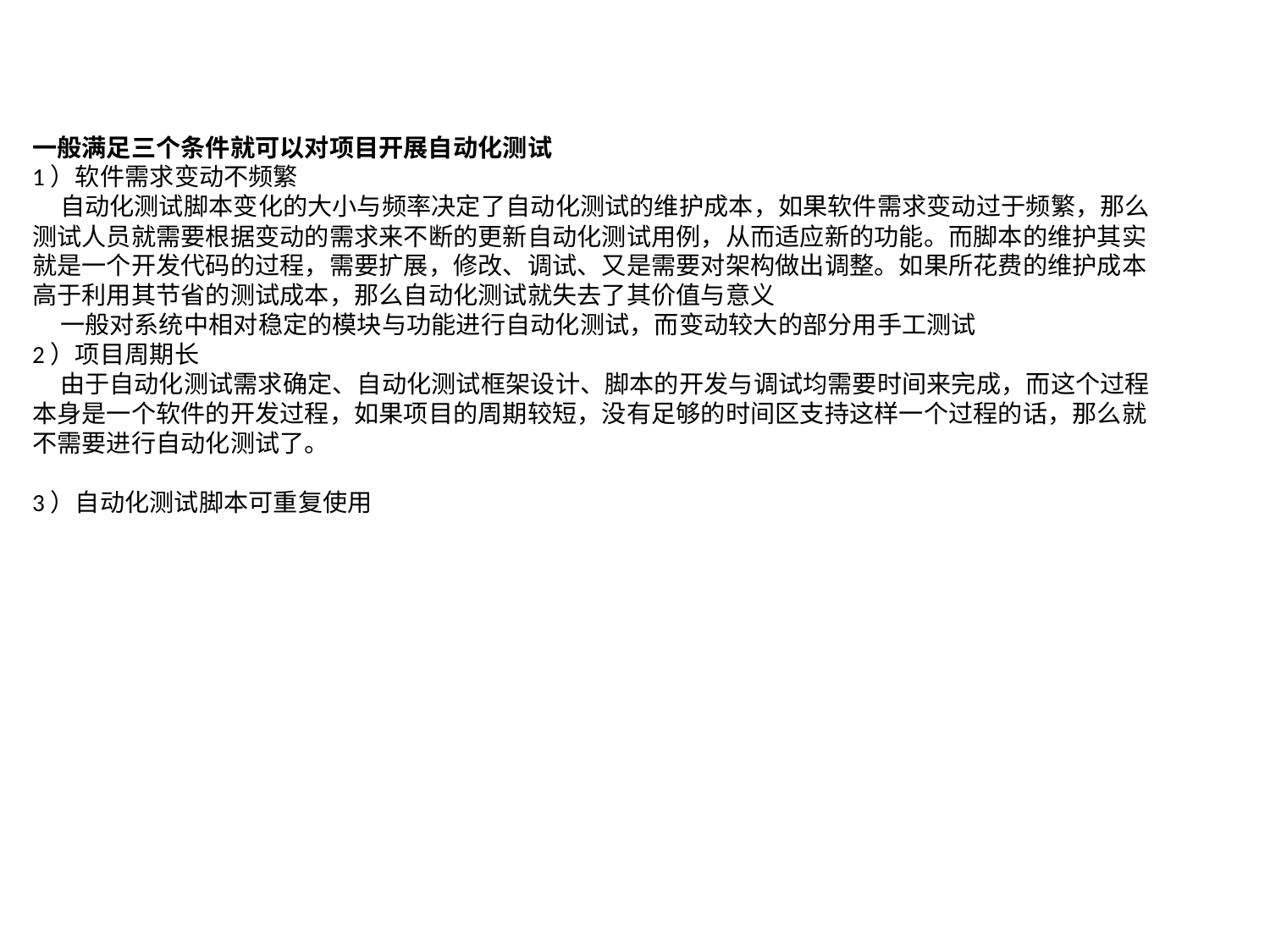

一般满足三个条件就可以对项目开展自动化测试
1）软件需求变动不频繁
    自动化测试脚本变化的大小与频率决定了自动化测试的维护成本，如果软件需求变动过于频繁，那么
测试人员就需要根据变动的需求来不断的更新自动化测试用例，从而适应新的功能。而脚本的维护其实
就是一个开发代码的过程，需要扩展，修改、调试、又是需要对架构做出调整。如果所花费的维护成本
高于利用其节省的测试成本，那么自动化测试就失去了其价值与意义
    一般对系统中相对稳定的模块与功能进行自动化测试，而变动较大的部分用手工测试
2）项目周期长
    由于自动化测试需求确定、自动化测试框架设计、脚本的开发与调试均需要时间来完成，而这个过程
本身是一个软件的开发过程，如果项目的周期较短，没有足够的时间区支持这样一个过程的话，那么就
不需要进行自动化测试了。
3）自动化测试脚本可重复使用